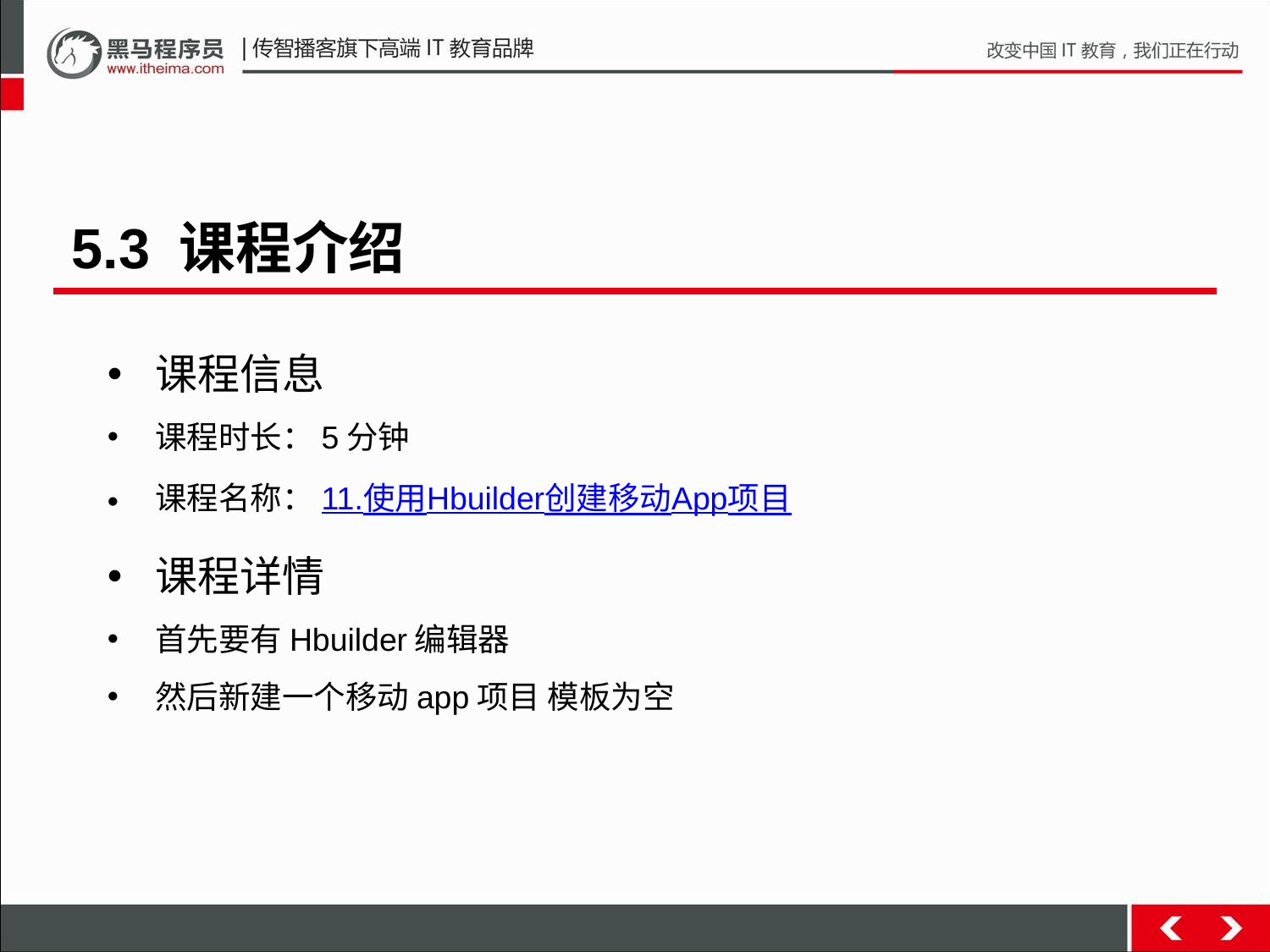

5.3 课程介绍
课程信息
课程时长：5分钟
课程名称：11.使用Hbuilder创建移动App项目
课程详情
首先要有Hbuilder编辑器
然后新建一个移动app项目 模板为空